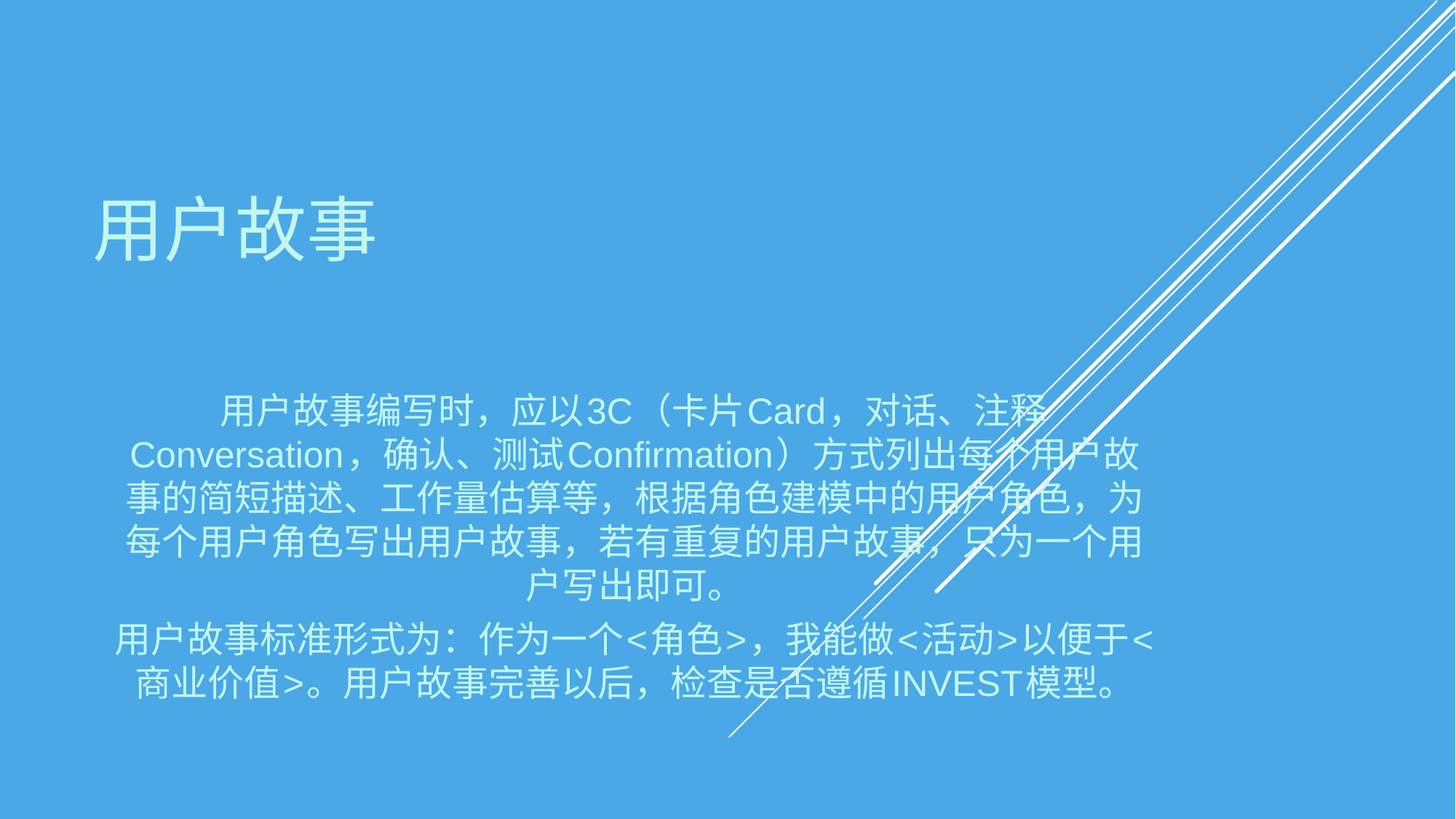

# 用户故事

用户故事编写时，应以3C（卡片Card，对话、注释Conversation，确认、测试Confirmation）方式列出每个用户故事的简短描述、工作量估算等，根据角色建模中的用户角色，为每个用户角色写出用户故事，若有重复的用户故事，只为一个用户写出即可。
用户故事标准形式为：作为一个<角色>，我能做<活动>以便于<商业价值>。用户故事完善以后，检查是否遵循INVEST模型。